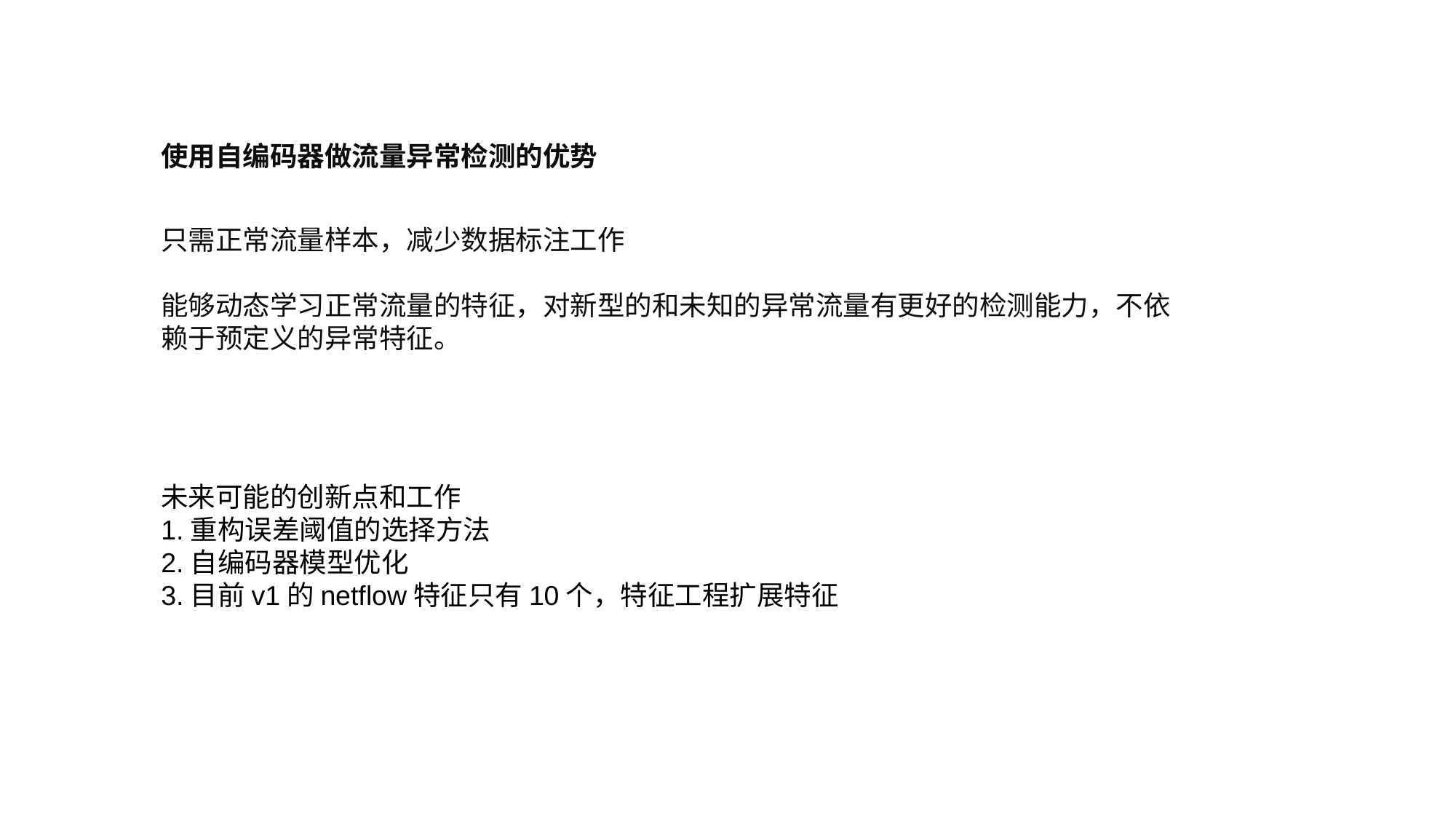

使用自编码器做流量异常检测的优势
只需正常流量样本，减少数据标注工作

能够动态学习正常流量的特征，对新型的和未知的异常流量有更好的检测能力，不依赖于预定义的异常特征。
未来可能的创新点和工作
1.重构误差阈值的选择方法
2.自编码器模型优化
3.目前v1的netflow特征只有10个，特征工程扩展特征